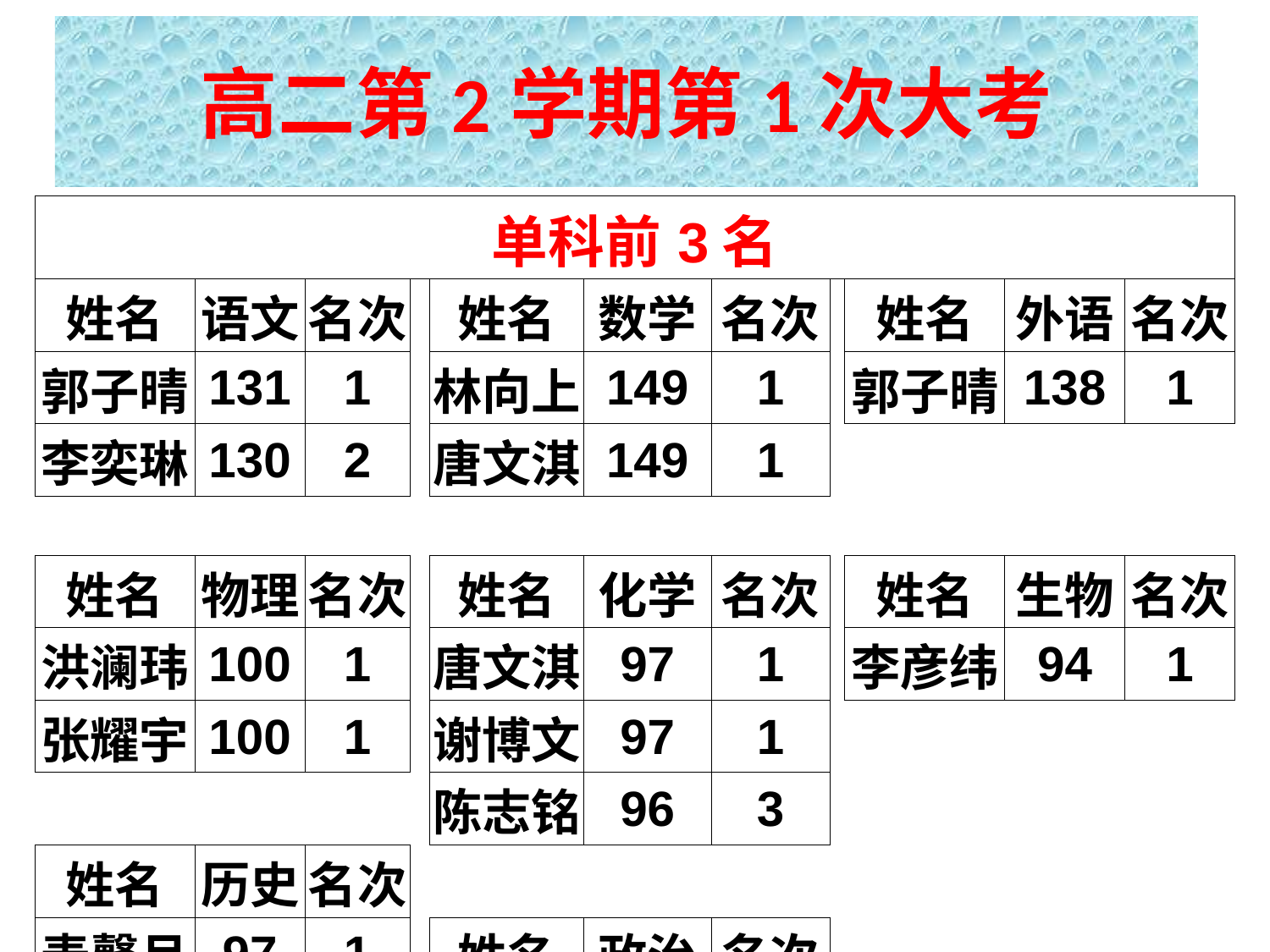

# 高二第2学期第1次大考
| 单科前3名 |  |  |  |  |  |  |  |  |  |  |
| --- | --- | --- | --- | --- | --- | --- | --- | --- | --- | --- |
| 姓名 | 语文 | 名次 |  | 姓名 | 数学 | 名次 |  | 姓名 | 外语 | 名次 |
| 郭子晴 | 131 | 1 |  | 林向上 | 149 | 1 |  | 郭子晴 | 138 | 1 |
| 李奕琳 | 130 | 2 |  | 唐文淇 | 149 | 1 |  |  |  |  |
|  |  |  |  |  |  |  |  |  |  |  |
| 姓名 | 物理 | 名次 |  | 姓名 | 化学 | 名次 |  | 姓名 | 生物 | 名次 |
| 洪澜玮 | 100 | 1 |  | 唐文淇 | 97 | 1 |  | 李彦纬 | 94 | 1 |
| 张耀宇 | 100 | 1 |  | 谢博文 | 97 | 1 |  |  |  |  |
|  |  |  |  | 陈志铭 | 96 | 3 |  |  |  |  |
| 姓名 | 历史 | 名次 |  |  |  |  |  |  |  |  |
| 麦馨月 | 97 | 1 |  | 姓名 | 政治 | 名次 |  |  |  |  |
| 林诗淇 | 94 | 3 |  | 符朗铭 | 90 | 2 |  |  |  |  |